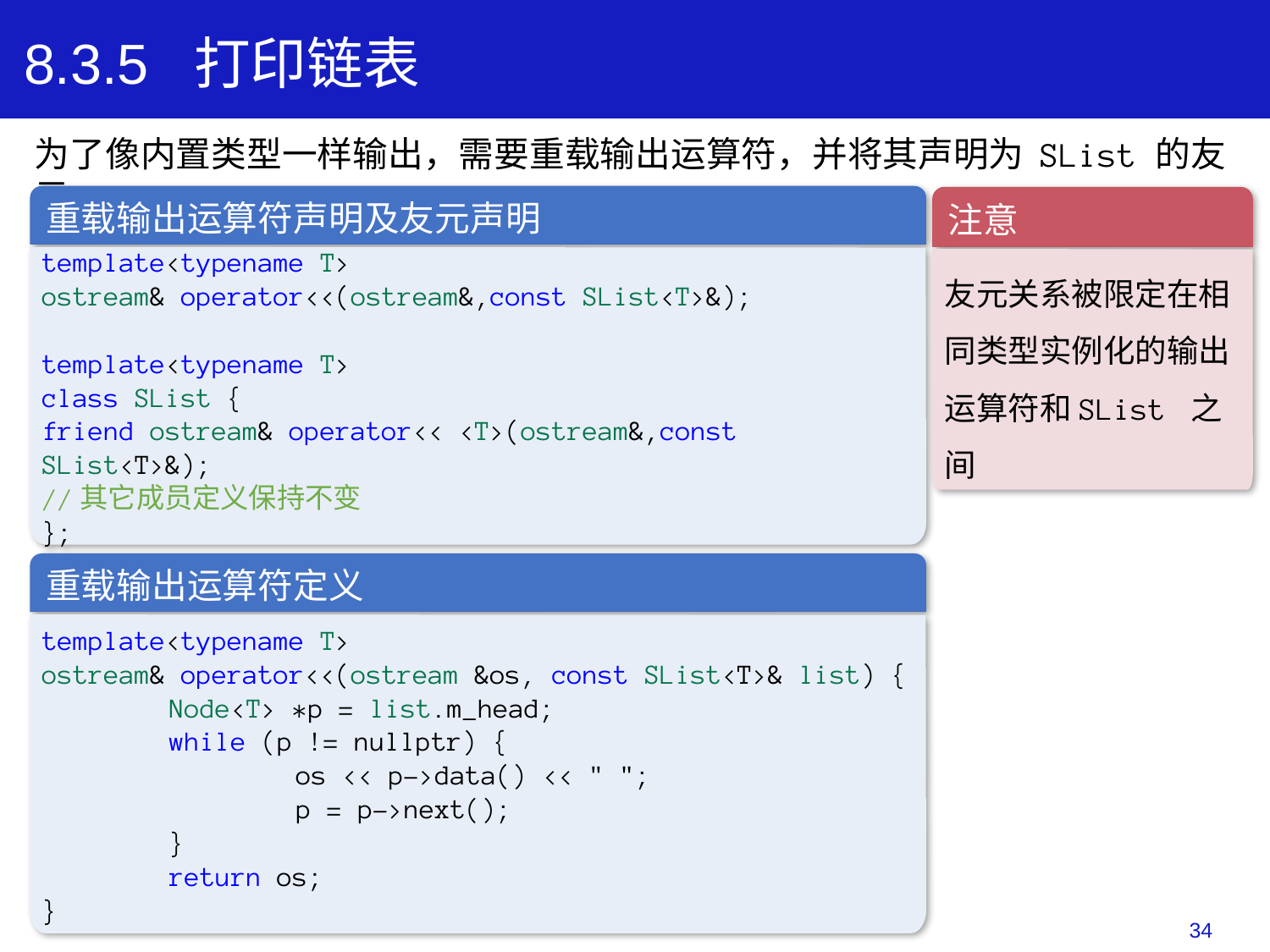

8.3.5  打印链表
为了像内置类型一样输出，需要重载输出运算符，并将其声明为 SList 的友元：
重载输出运算符声明及友元声明
template<typename T>
ostream& operator<<(ostream&,const SList<T>&);

template<typename T>
class SList {
friend ostream& operator<< <T>(ostream&,const SList<T>&);
//其它成员定义保持不变
};
注意
友元关系被限定在相同类型实例化的输出运算符和SList 之间
重载输出运算符定义
template<typename T>
ostream& operator<<(ostream &os, const SList<T>& list) {
	Node<T> *p = list.m_head;
	while (p != nullptr) {
		os << p->data() << " ";
		p = p->next();
	}
	return os;
}
34